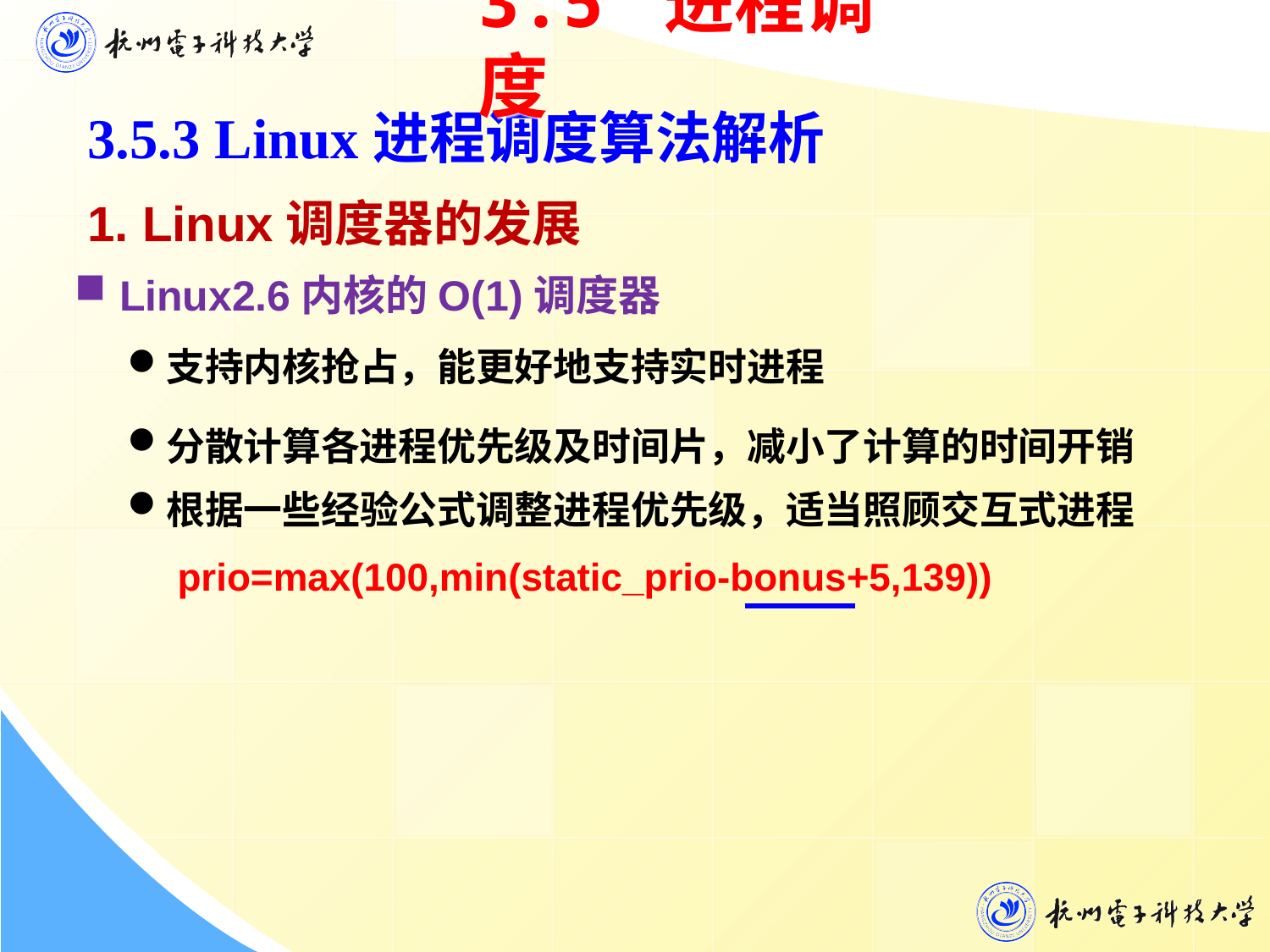

3.5 进程调度
3.5.3 Linux进程调度算法解析
1. Linux调度器的发展
 Linux2.6内核的O(1)调度器
支持内核抢占，能更好地支持实时进程
分散计算各进程优先级及时间片，减小了计算的时间开销
根据一些经验公式调整进程优先级，适当照顾交互式进程
prio=max(100,min(static_prio-bonus+5,139))